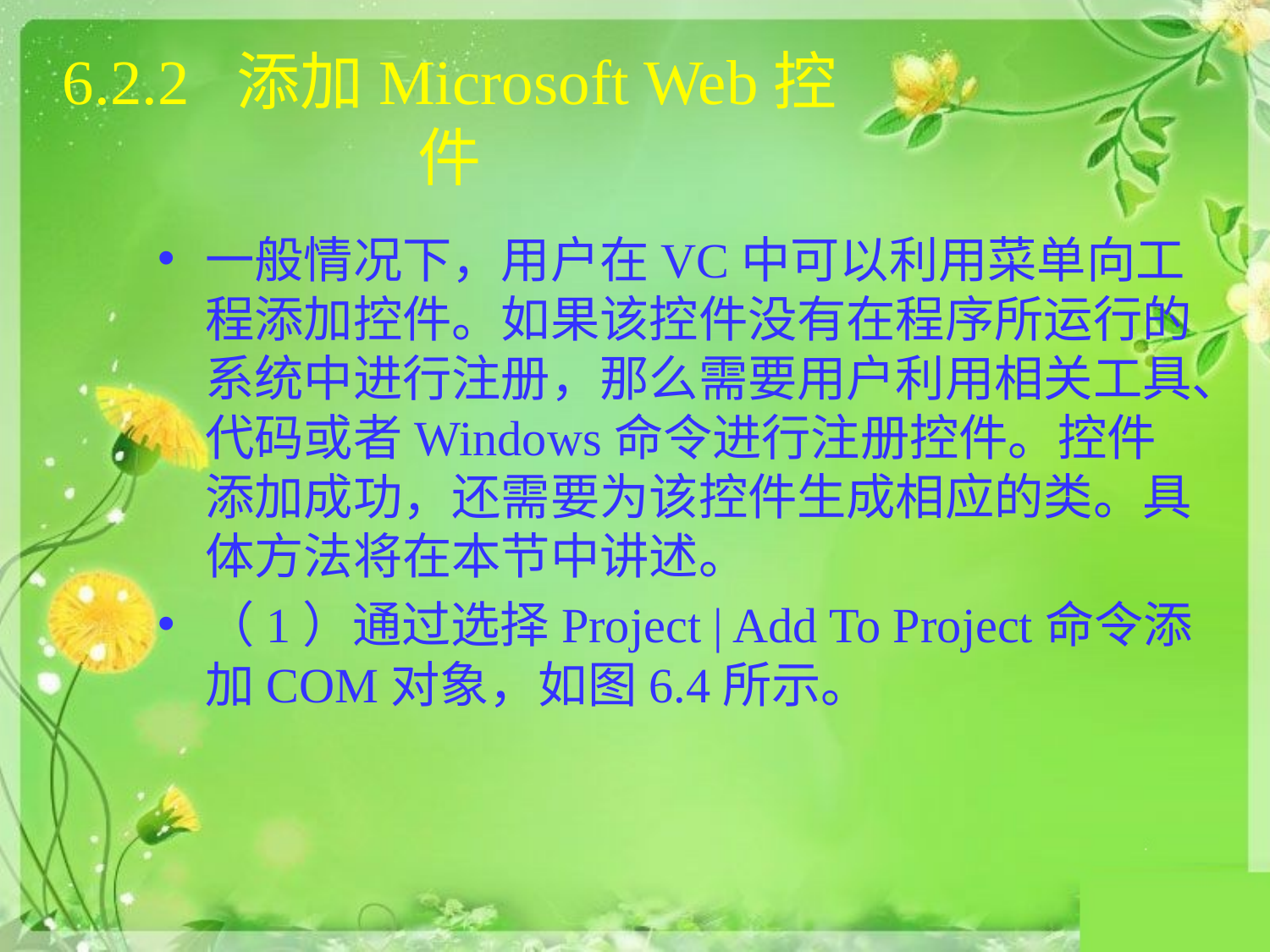

# 6.2.2  添加Microsoft Web控件
一般情况下，用户在VC中可以利用菜单向工程添加控件。如果该控件没有在程序所运行的系统中进行注册，那么需要用户利用相关工具、代码或者Windows命令进行注册控件。控件添加成功，还需要为该控件生成相应的类。具体方法将在本节中讲述。
（1）通过选择Project | Add To Project命令添加COM对象，如图6.4所示。